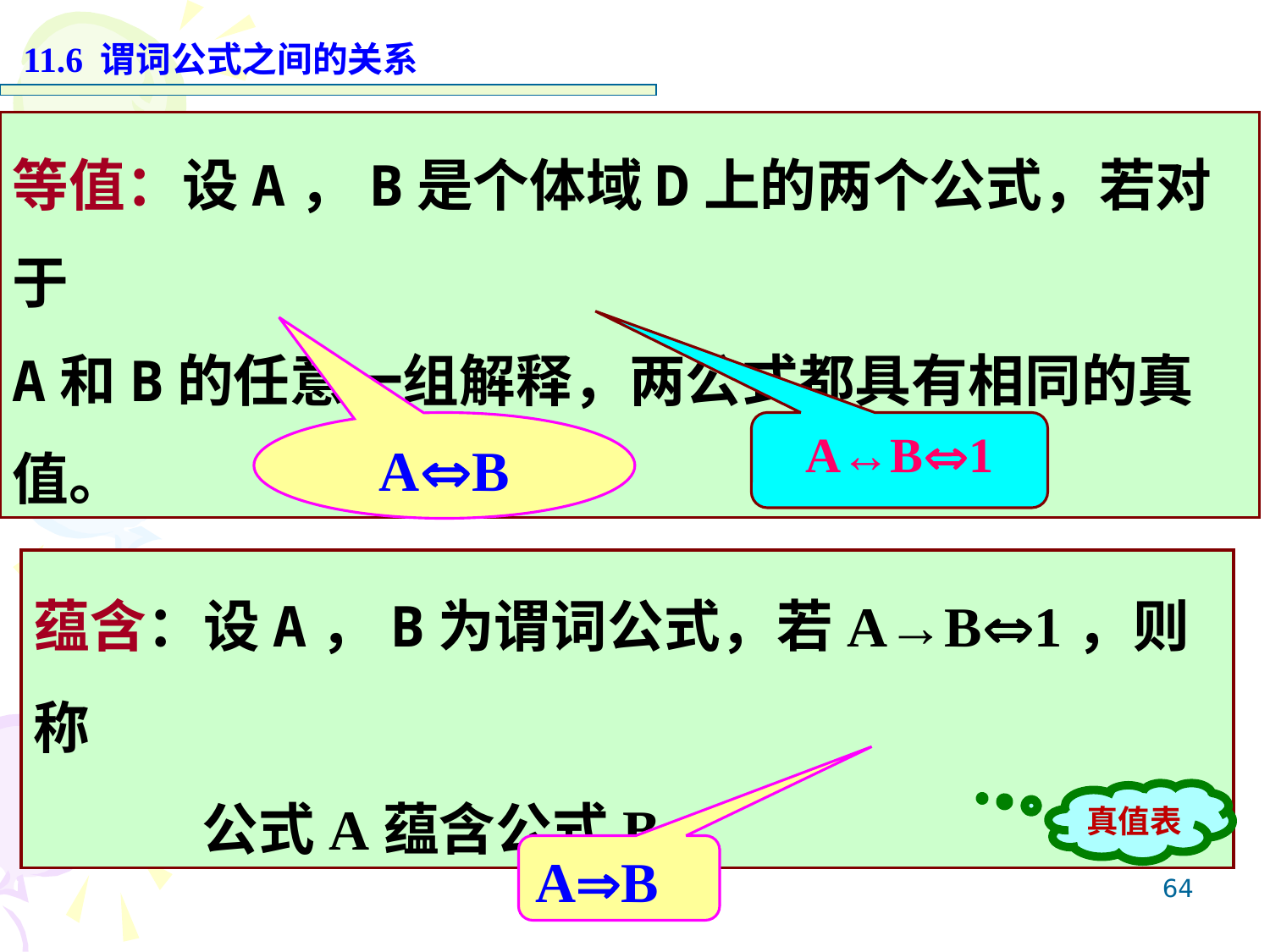

11.6 谓词公式之间的关系

等值：设A，B是个体域D上的两个公式，若对于
A和B的任意一组解释，两公式都具有相同的真值。
A⇔B
A↔B⇔1
蕴含：设A，B为谓词公式，若A→B⇔1，则称
            公式A蕴含公式B。
真值表
A⇒B

64